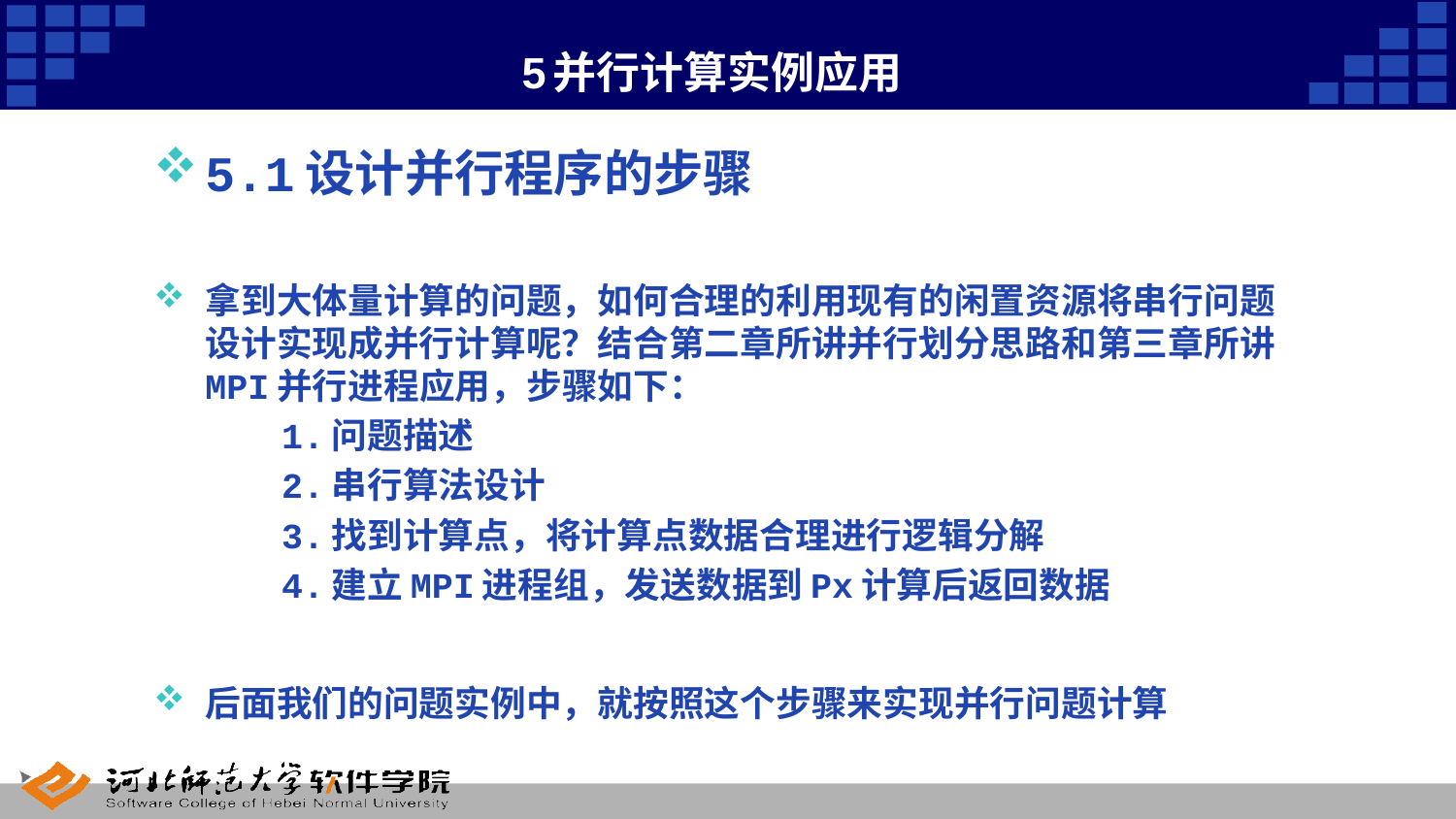

# 5并行计算实例应用
5.1设计并行程序的步骤

拿到大体量计算的问题，如何合理的利用现有的闲置资源将串行问题设计实现成并行计算呢？结合第二章所讲并行划分思路和第三章所讲MPI并行进程应用，步骤如下：
	1.问题描述
	2.串行算法设计
	3.找到计算点，将计算点数据合理进行逻辑分解
	4.建立MPI进程组，发送数据到Px计算后返回数据

后面我们的问题实例中，就按照这个步骤来实现并行问题计算